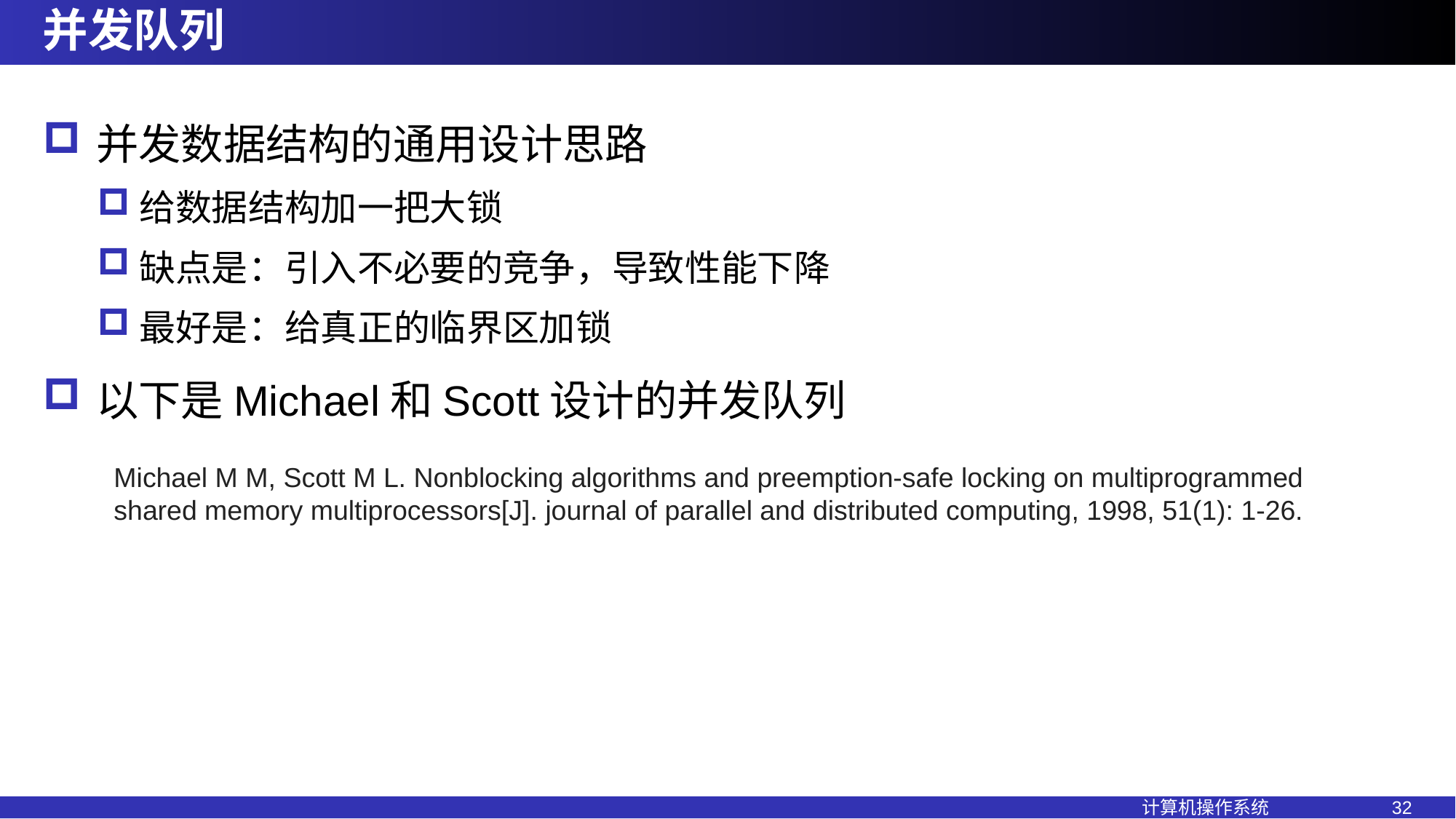

# 并发队列
并发数据结构的通用设计思路
给数据结构加一把大锁
缺点是：引入不必要的竞争，导致性能下降
最好是：给真正的临界区加锁
以下是Michael和Scott设计的并发队列
Michael M M, Scott M L. Nonblocking algorithms and preemption-safe locking on multiprogrammed shared memory multiprocessors[J]. journal of parallel and distributed computing, 1998, 51(1): 1-26.
计算机操作系统                     32